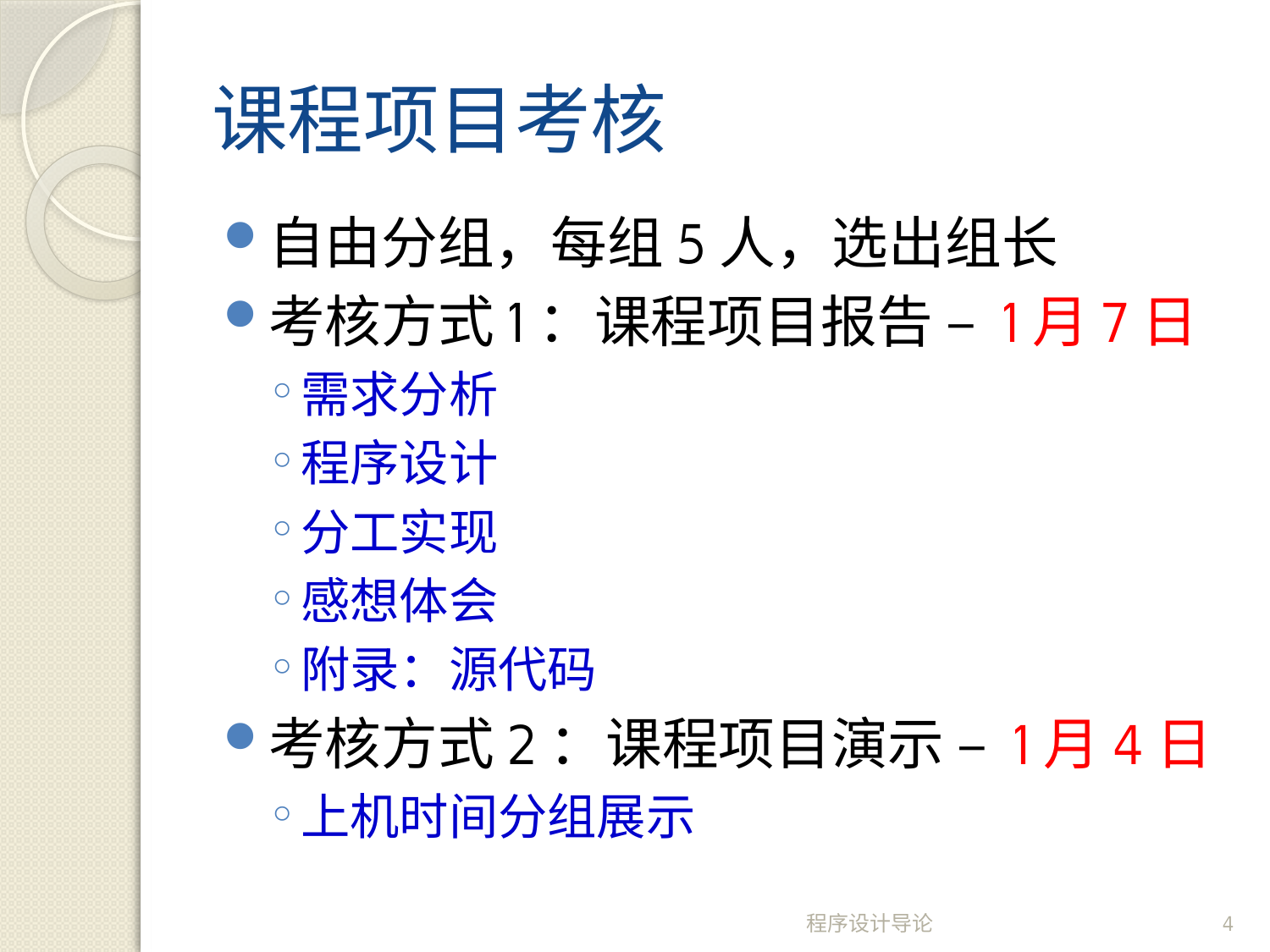

# 课程项目考核
自由分组，每组5人，选出组长
考核方式1：课程项目报告 – 1月7日
需求分析
程序设计
分工实现
感想体会
附录：源代码
考核方式2：课程项目演示 – 1月4日
上机时间分组展示
程序设计导论
4